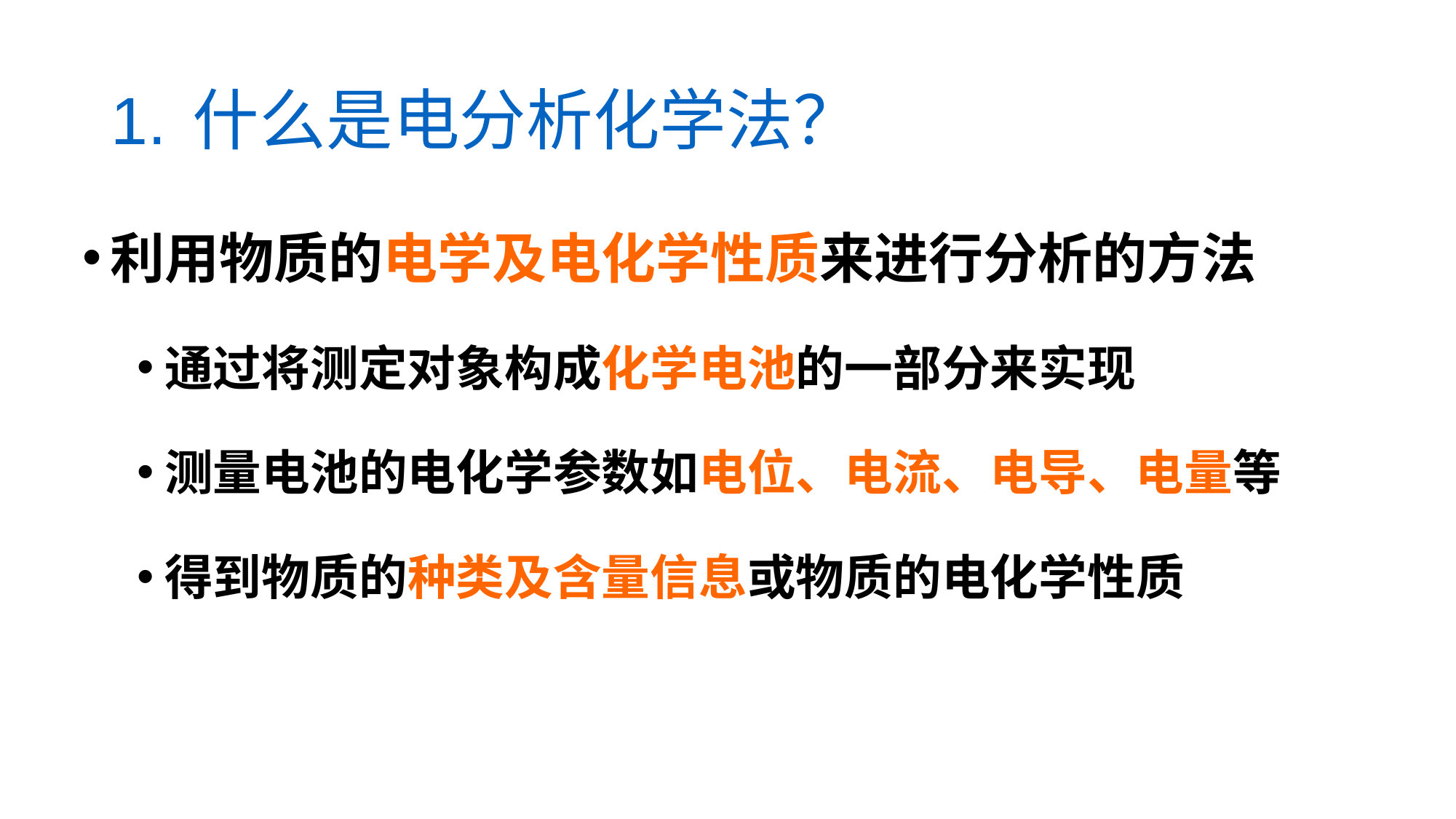

# 什么是电分析化学法？
利用物质的电学及电化学性质来进行分析的方法
通过将测定对象构成化学电池的一部分来实现
测量电池的电化学参数如电位、电流、电导、电量等
得到物质的种类及含量信息或物质的电化学性质